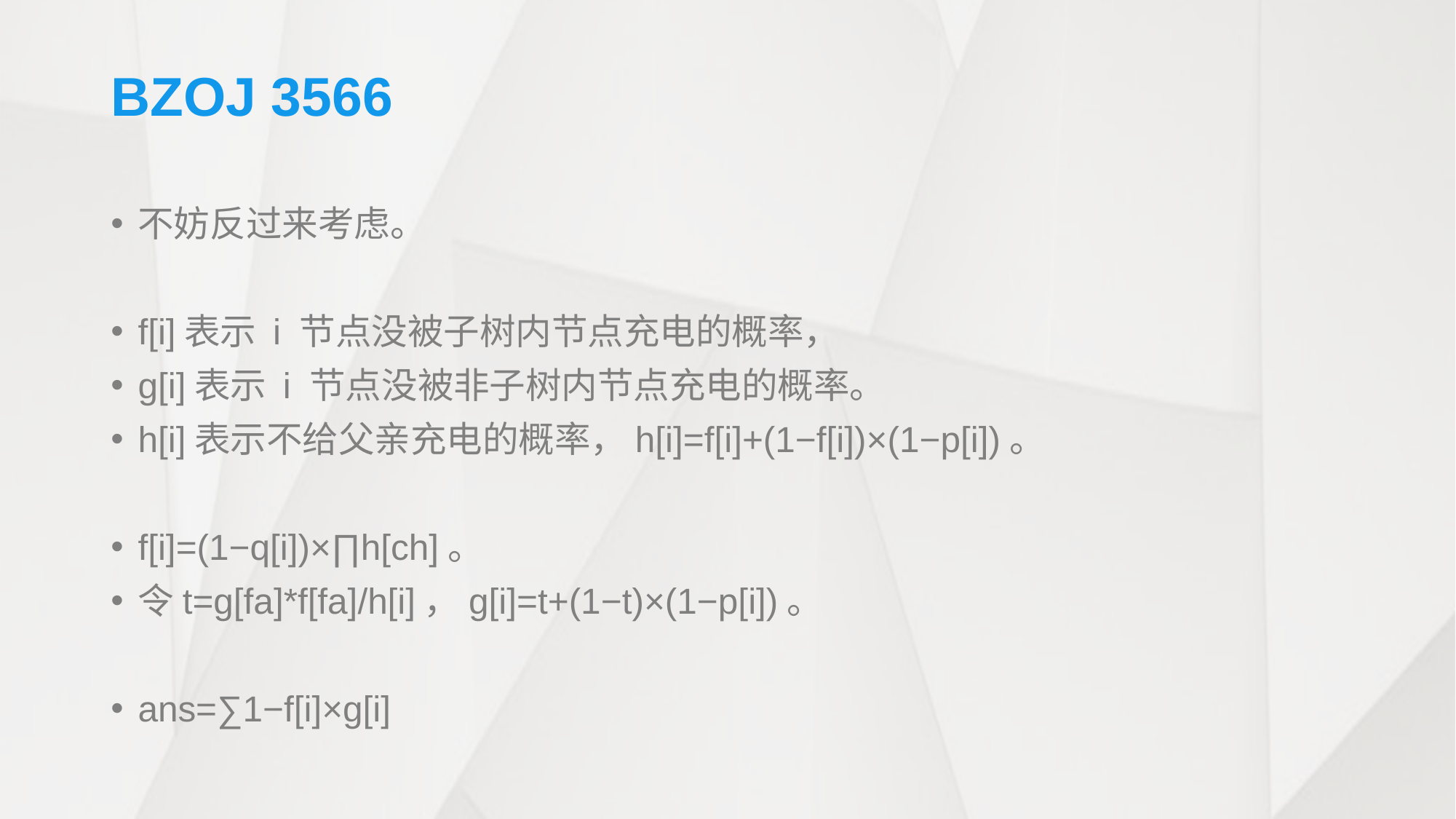

# BZOJ 3566
不妨反过来考虑。

f[i]表示 i 节点没被子树内节点充电的概率，
g[i]表示 i 节点没被非子树内节点充电的概率。
h[i]表示不给父亲充电的概率，h[i]=f[i]+(1−f[i])×(1−p[i])。

f[i]=(1−q[i])×∏h[ch]。
令t=g[fa]*f[fa]/h[i]，g[i]=t+(1−t)×(1−p[i])。

ans=∑1−f[i]×g[i]